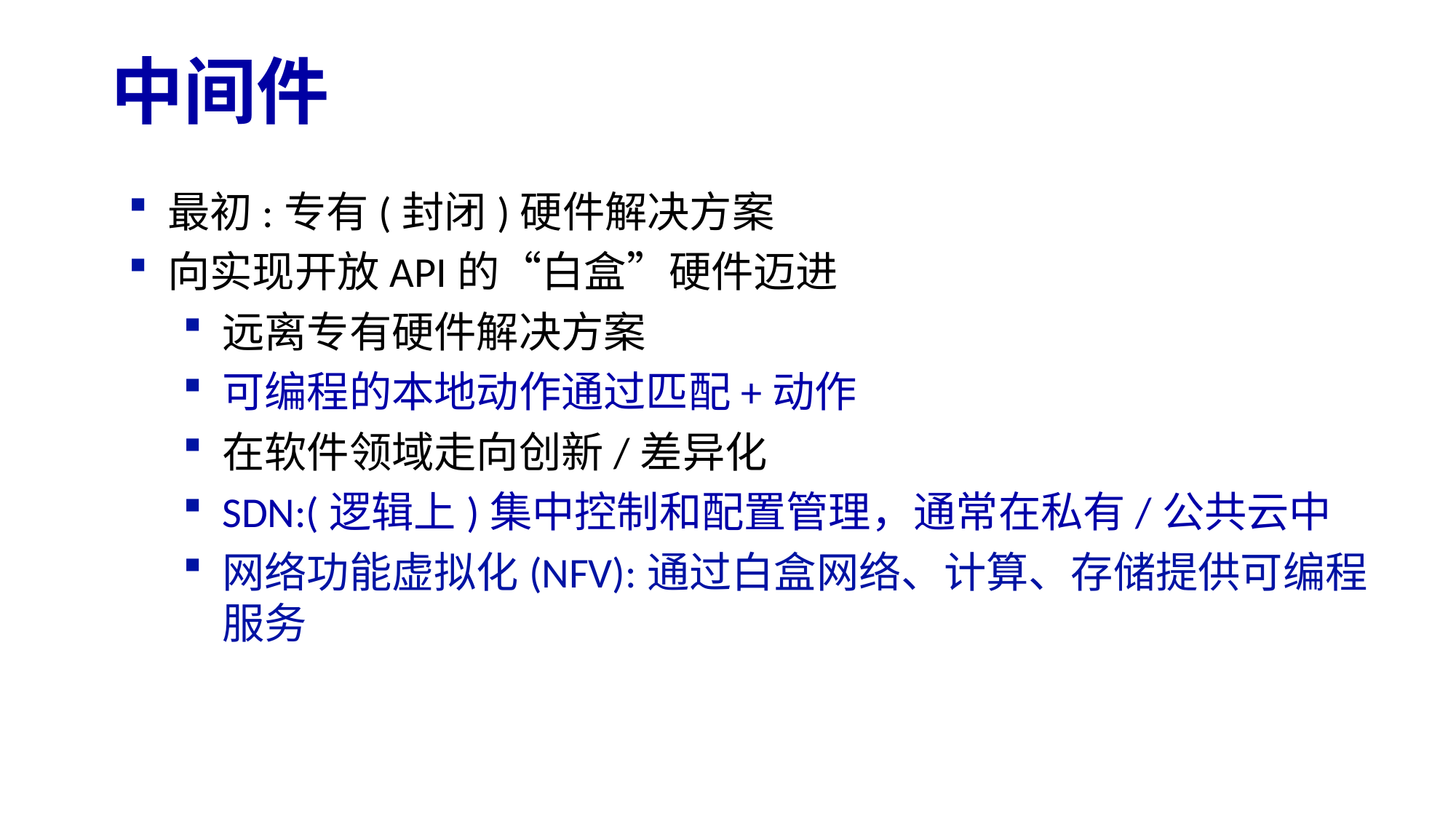

# 中间件
最初:专有(封闭)硬件解决方案
向实现开放API的“白盒”硬件迈进
远离专有硬件解决方案
可编程的本地动作通过匹配+动作
在软件领域走向创新/差异化
SDN:(逻辑上)集中控制和配置管理，通常在私有/公共云中
网络功能虚拟化(NFV):通过白盒网络、计算、存储提供可编程服务